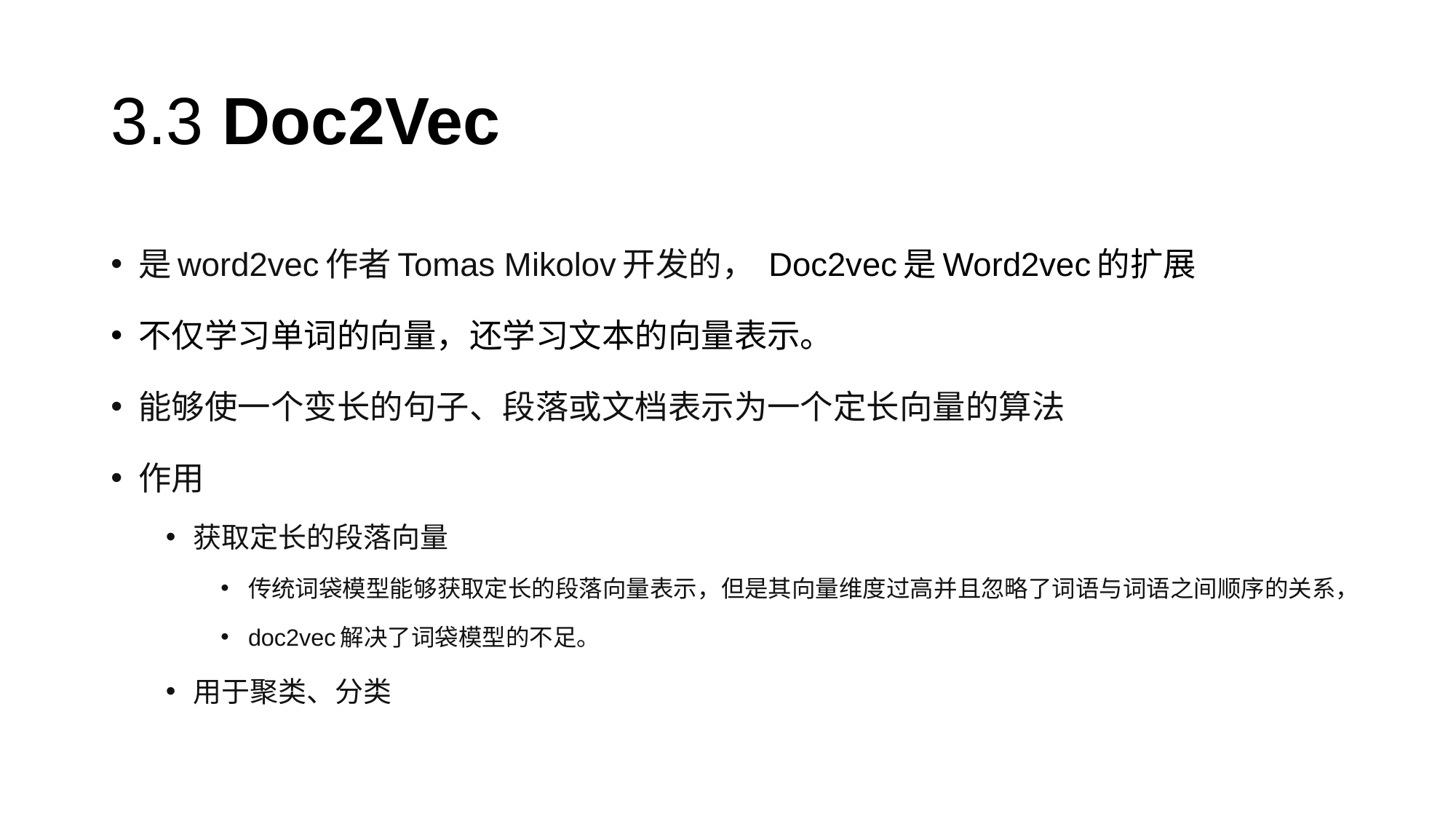

# 3.3 Doc2Vec
是word2vec作者Tomas Mikolov开发的， Doc2vec是Word2vec的扩展
不仅学习单词的向量，还学习文本的向量表示。
能够使一个变长的句子、段落或文档表示为一个定长向量的算法
作用
获取定长的段落向量
传统词袋模型能够获取定长的段落向量表示，但是其向量维度过高并且忽略了词语与词语之间顺序的关系，
doc2vec解决了词袋模型的不足。
用于聚类、分类